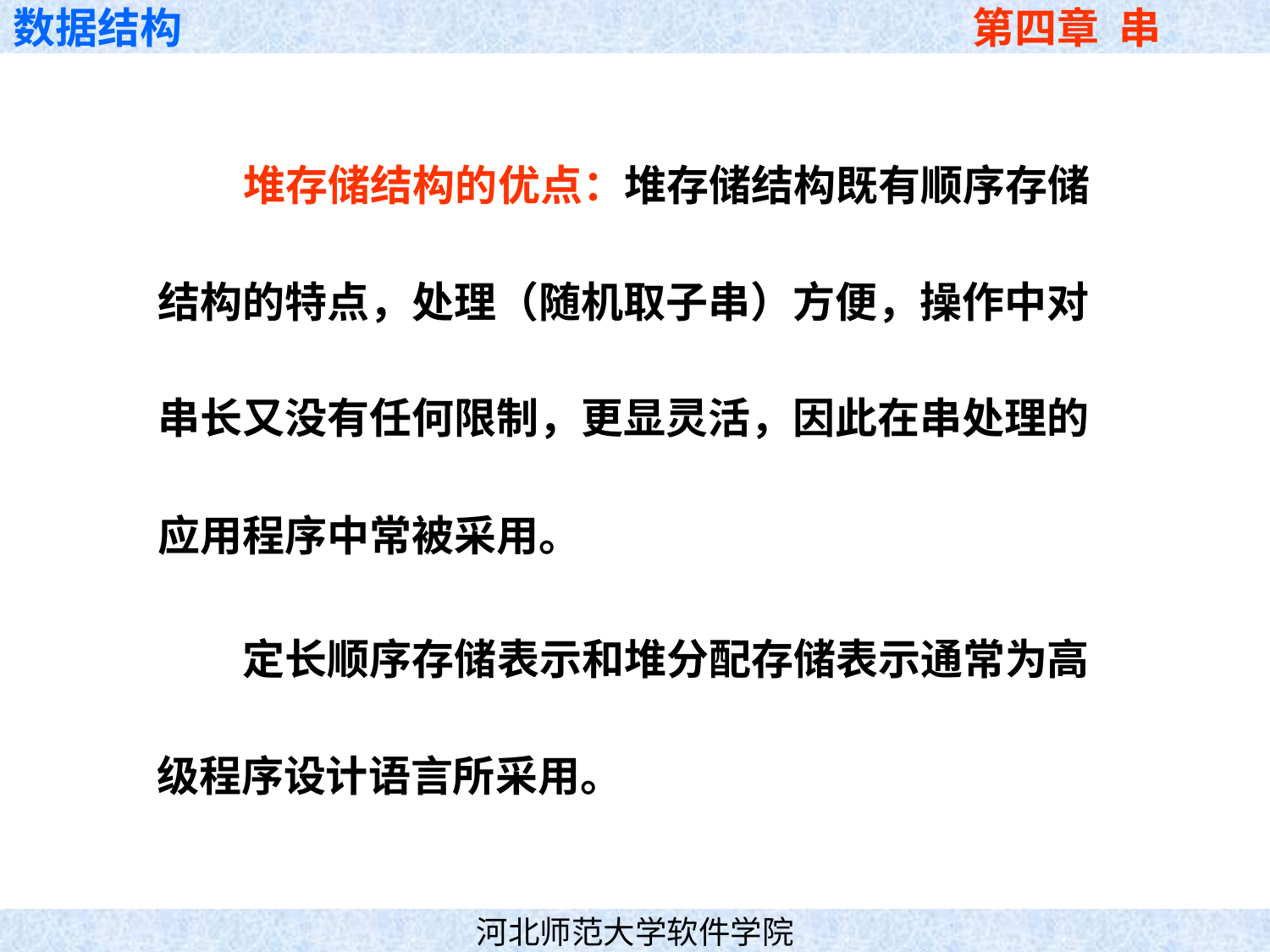

堆存储结构的优点：堆存储结构既有顺序存储
结构的特点，处理（随机取子串）方便，操作中对
串长又没有任何限制，更显灵活，因此在串处理的
应用程序中常被采用。
        定长顺序存储表示和堆分配存储表示通常为高
级程序设计语言所采用。